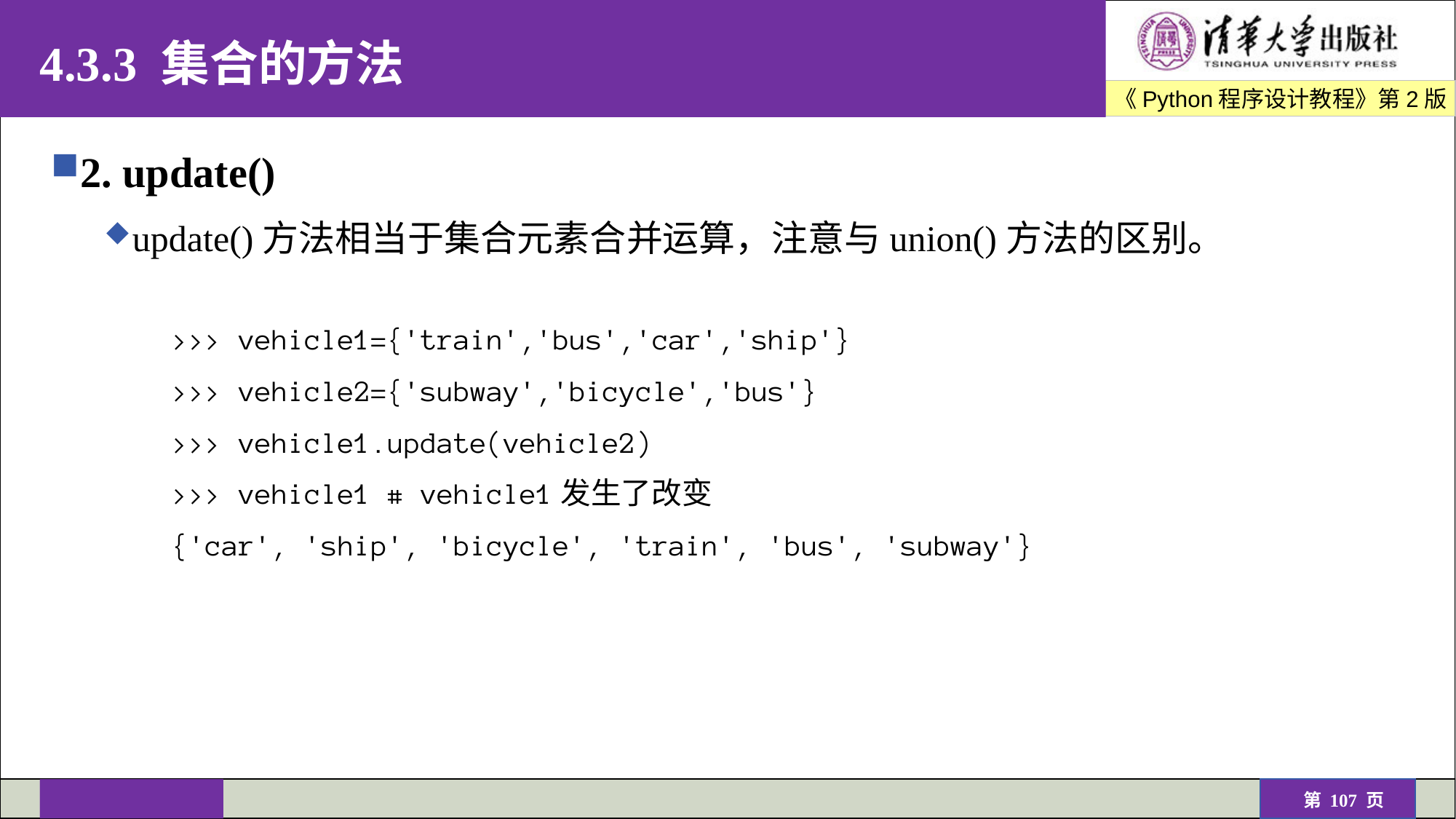

# 4.3.3 集合的方法
2. update()
update()方法相当于集合元素合并运算，注意与union()方法的区别。
>>> vehicle1={'train','bus','car','ship'}
>>> vehicle2={'subway','bicycle','bus'}
>>> vehicle1.update(vehicle2)
>>> vehicle1 # vehicle1发生了改变
{'car', 'ship', 'bicycle', 'train', 'bus', 'subway'}